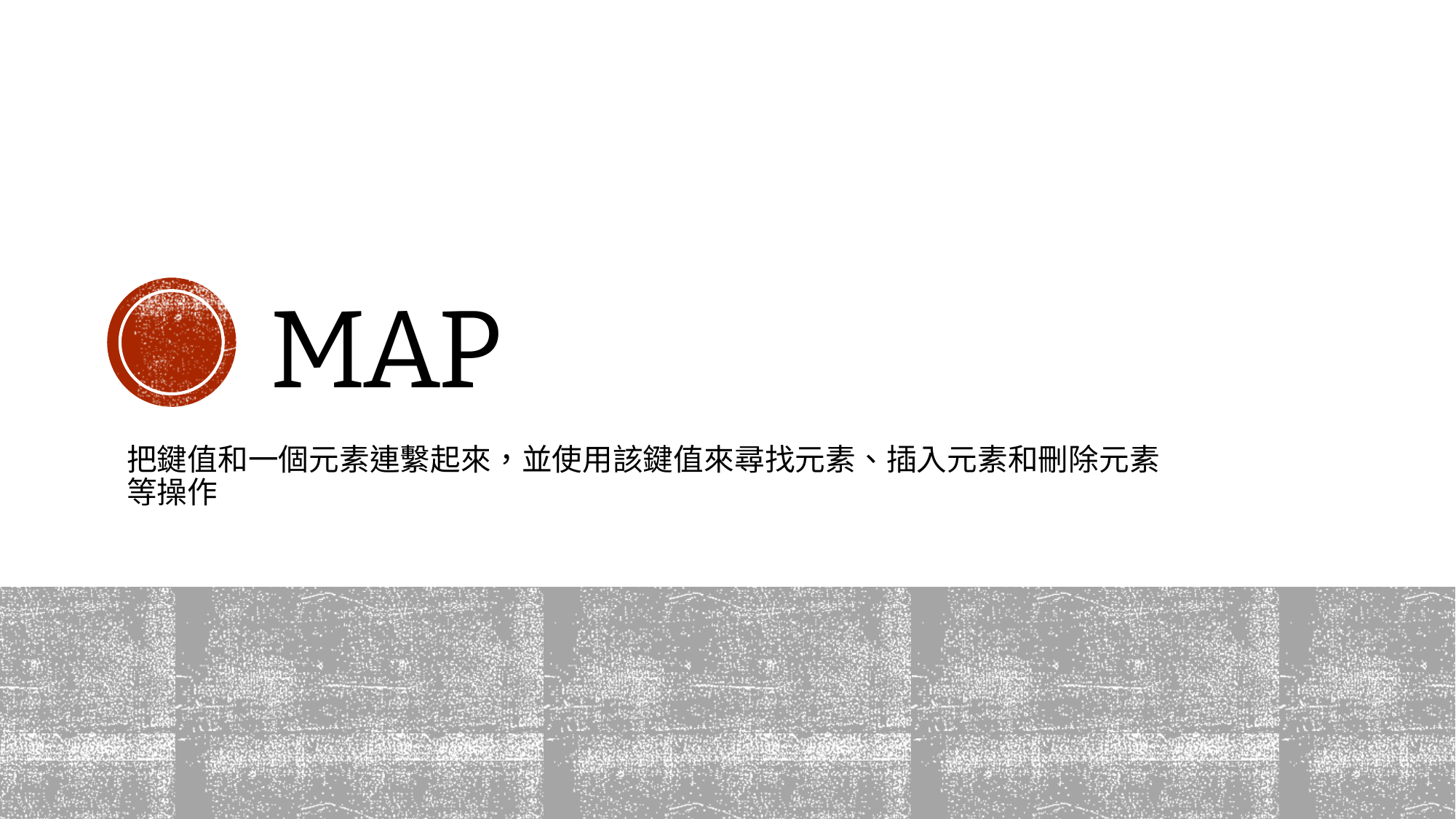

# MAP
把鍵值和一個元素連繫起來，並使用該鍵值來尋找元素、插入元素和刪除元素等操作